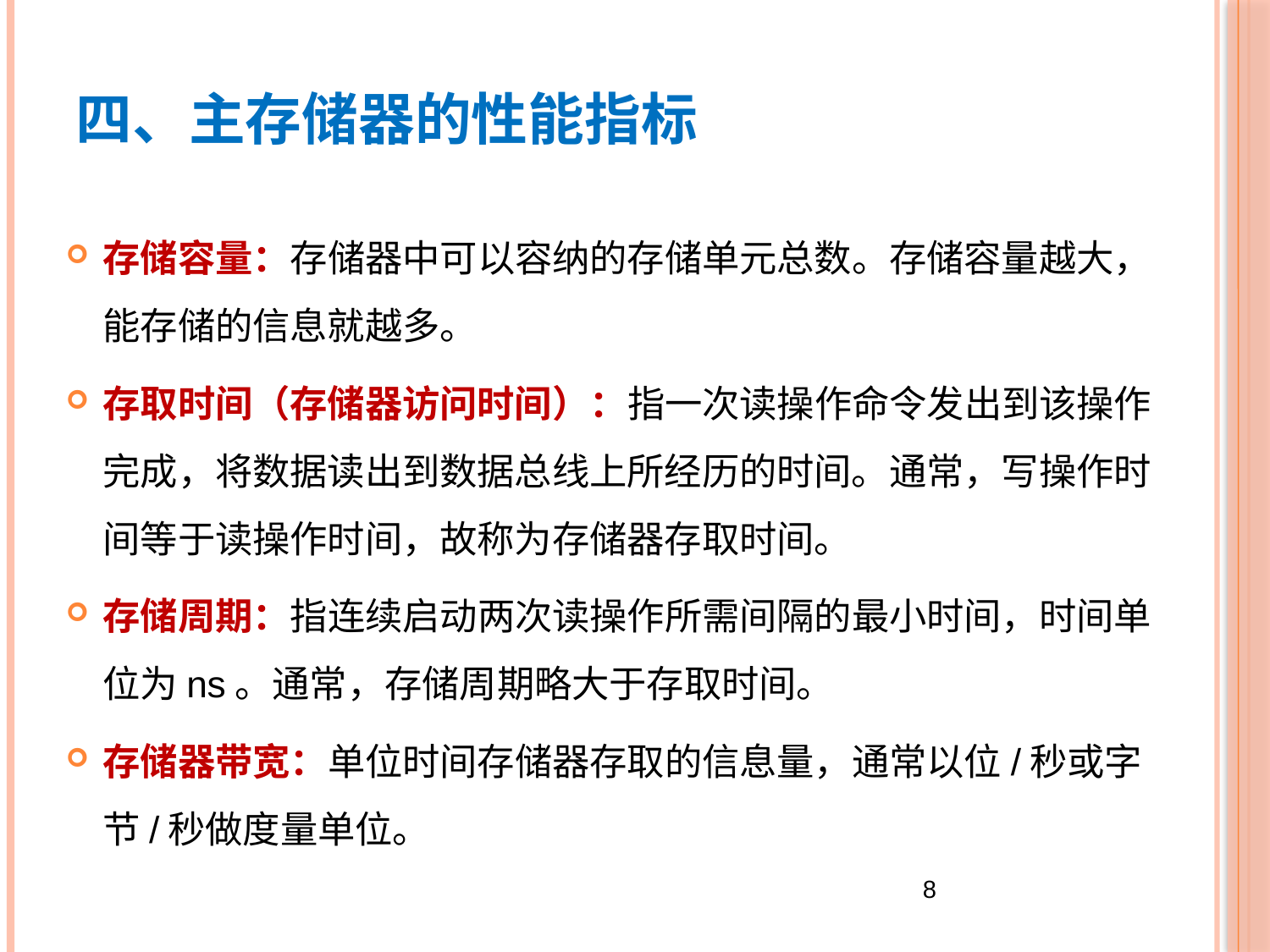

# 四、主存储器的性能指标
存储容量：存储器中可以容纳的存储单元总数。存储容量越大，能存储的信息就越多。
存取时间（存储器访问时间）：指一次读操作命令发出到该操作完成，将数据读出到数据总线上所经历的时间。通常，写操作时间等于读操作时间，故称为存储器存取时间。
存储周期：指连续启动两次读操作所需间隔的最小时间，时间单位为ns。通常，存储周期略大于存取时间。
存储器带宽：单位时间存储器存取的信息量，通常以位/秒或字节/秒做度量单位。
8